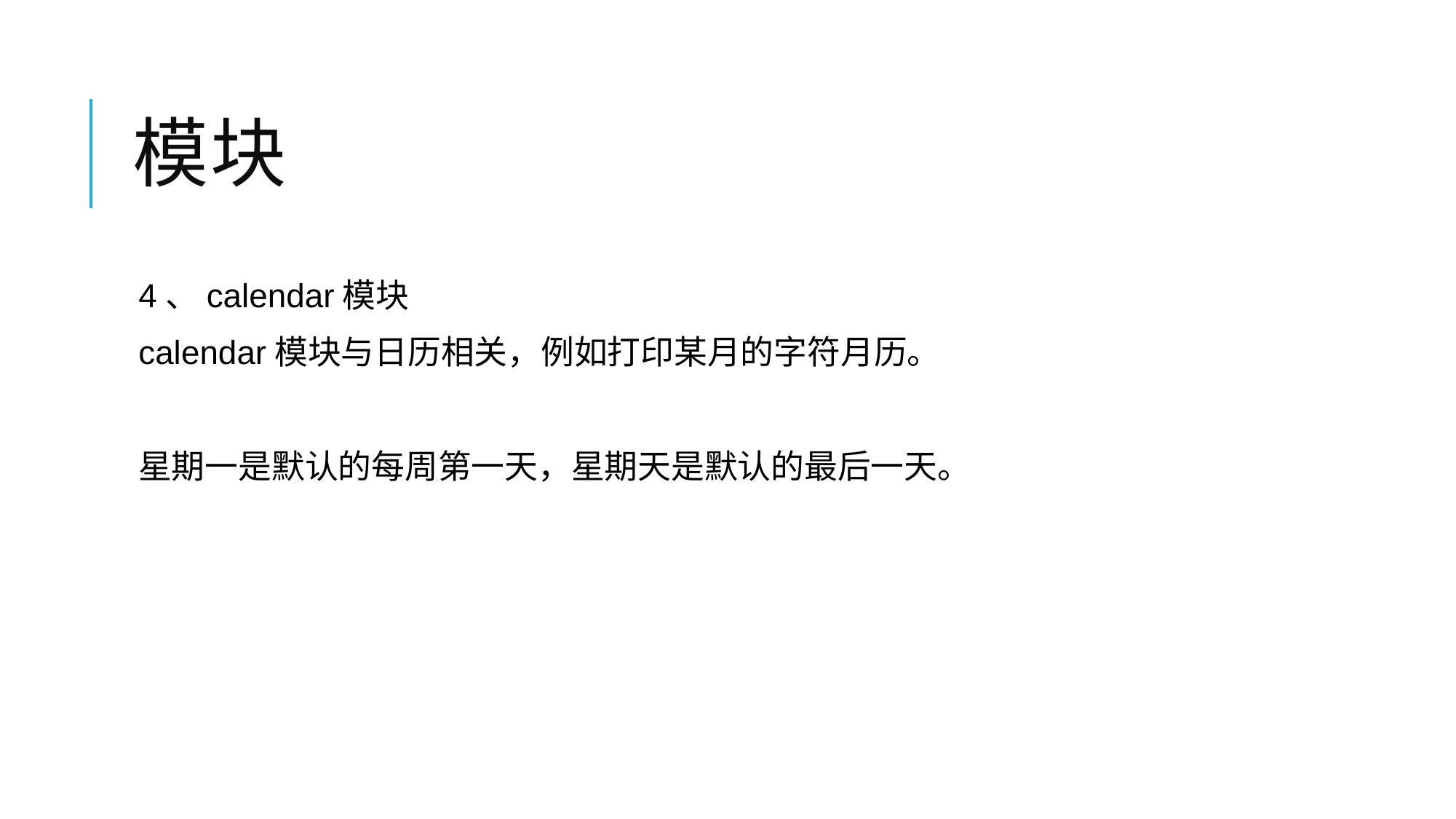

# 模块
4、calendar模块
calendar模块与日历相关，例如打印某月的字符月历。

星期一是默认的每周第一天，星期天是默认的最后一天。